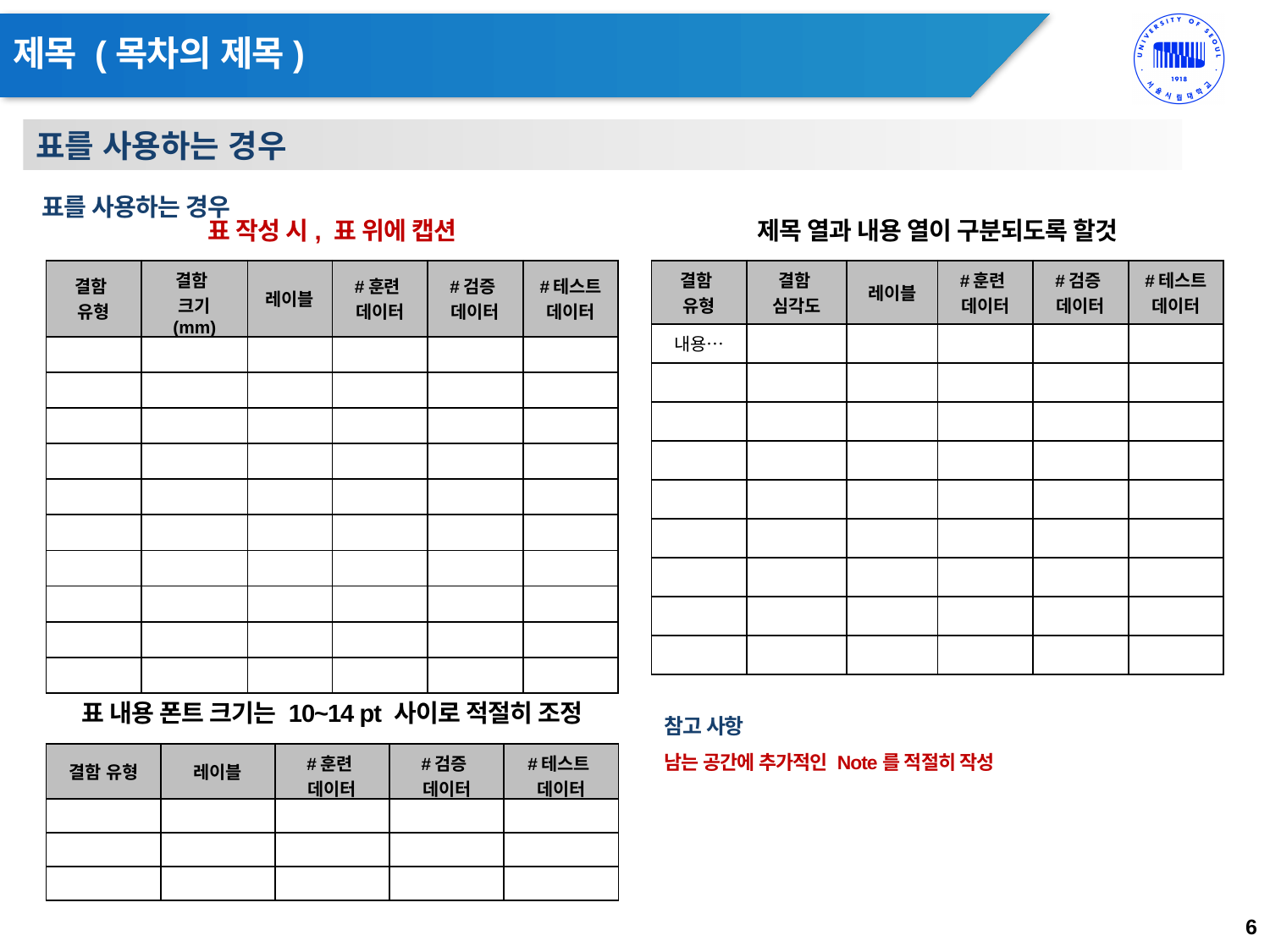

# 제목 (목차의 제목)
표를 사용하는 경우
표를 사용하는 경우
표 작성 시, 표 위에 캡션
제목 열과 내용 열이 구분되도록 할것
| 결함 유형 | 결함 심각도 | 레이블 | #훈련 데이터 | #검증 데이터 | #테스트 데이터 |
| --- | --- | --- | --- | --- | --- |
| 내용… |  |  |  |  |  |
|  |  |  |  |  |  |
|  |  |  |  |  |  |
|  |  |  |  |  |  |
|  |  |  |  |  |  |
|  |  |  |  |  |  |
|  |  |  |  |  |  |
|  |  |  |  |  |  |
|  |  |  |  |  |  |
| 결함 유형 | 결함 크기 (mm) | 레이블 | #훈련 데이터 | #검증 데이터 | #테스트 데이터 |
| --- | --- | --- | --- | --- | --- |
|  |  |  |  |  |  |
|  |  |  |  |  |  |
|  |  |  |  |  |  |
|  |  |  |  |  |  |
|  |  |  |  |  |  |
|  |  |  |  |  |  |
|  |  |  |  |  |  |
|  |  |  |  |  |  |
|  |  |  |  |  |  |
|  |  |  |  |  |  |
표 내용 폰트 크기는 10~14 pt 사이로 적절히 조정
참고 사항
남는 공간에 추가적인 Note를 적절히 작성
| 결함 유형 | 레이블 | #훈련 데이터 | #검증 데이터 | #테스트 데이터 |
| --- | --- | --- | --- | --- |
|  |  |  |  |  |
|  |  |  |  |  |
|  |  |  |  |  |
6